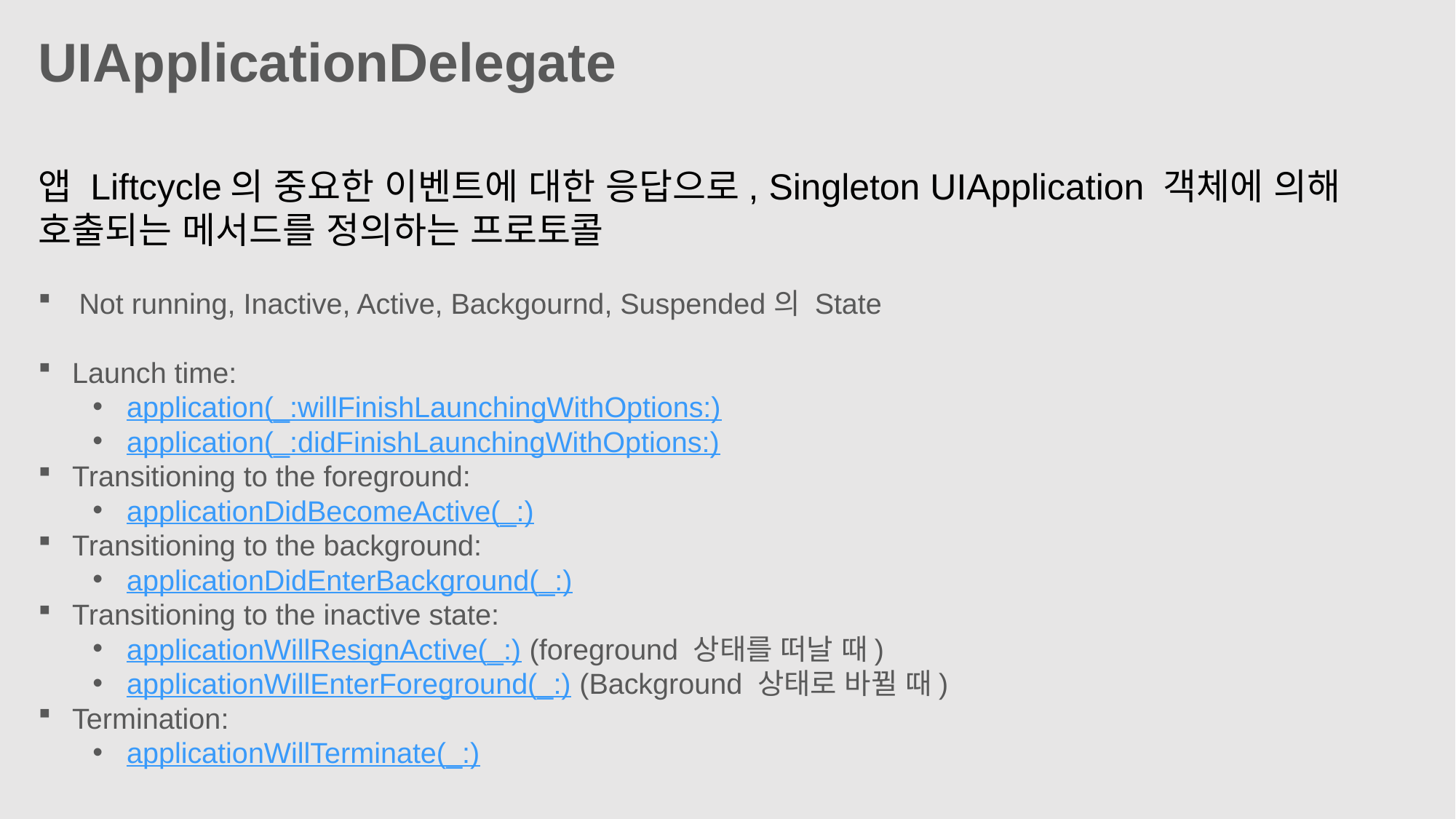

UIApplicationDelegate
앱 Liftcycle의 중요한 이벤트에 대한 응답으로, Singleton UIApplication 객체에 의해 호출되는 메서드를 정의하는 프로토콜

Not running, Inactive, Active, Backgournd, Suspended의 State

Launch time:
application(_:willFinishLaunchingWithOptions:)
application(_:didFinishLaunchingWithOptions:)
Transitioning to the foreground:
applicationDidBecomeActive(_:)
Transitioning to the background:
applicationDidEnterBackground(_:)
Transitioning to the inactive state:
applicationWillResignActive(_:) (foreground 상태를 떠날 때)
applicationWillEnterForeground(_:) (Background 상태로 바뀔 때)
Termination:
applicationWillTerminate(_:)